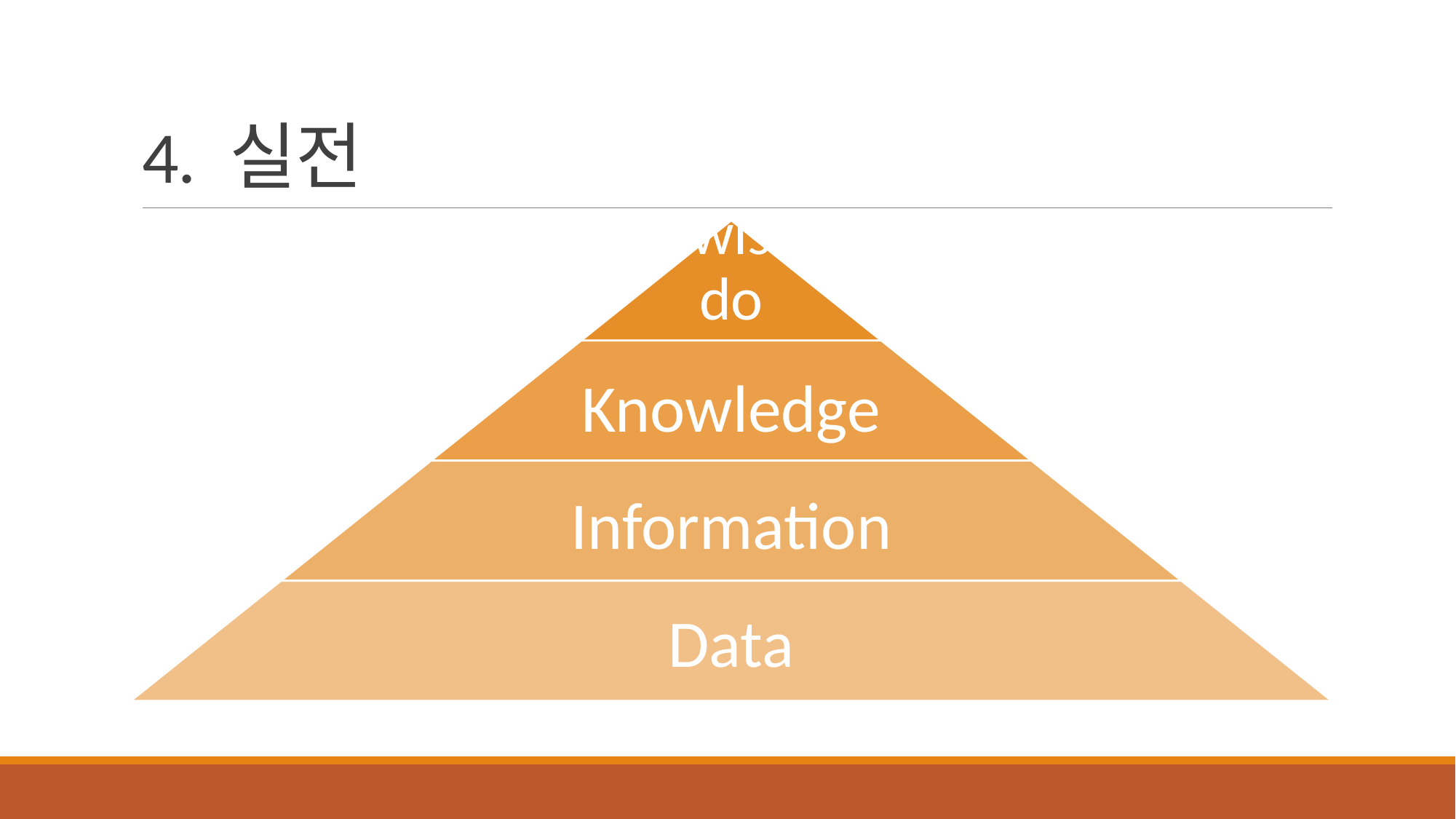

# 4. 실전
wisdom
Knowledge
Information
Data